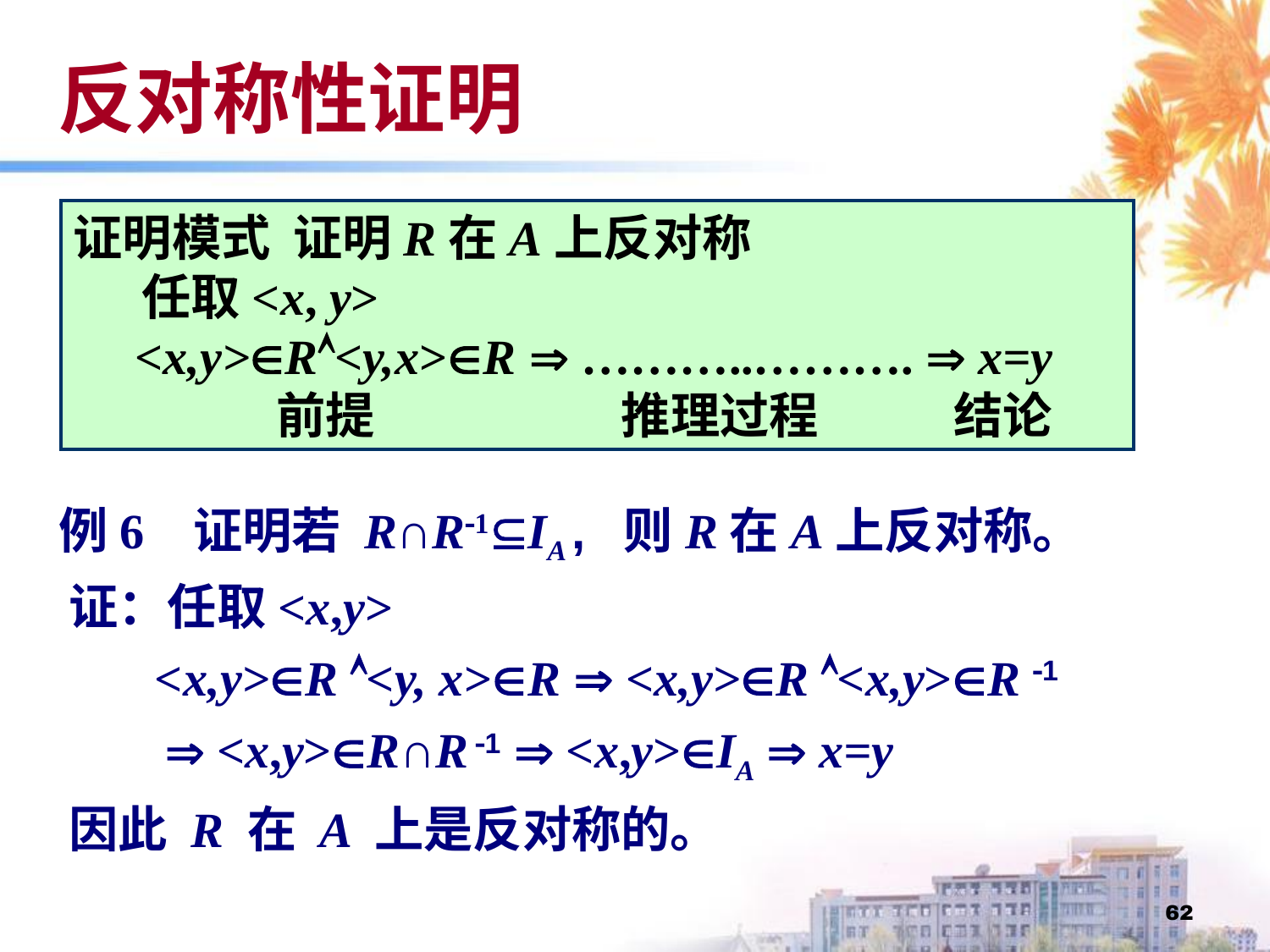

# 反对称性证明
证明模式  证明R在A上反对称
     任取<x, y>
     <x,y>∈R∧<y,x>∈R ⇒ ………..………. ⇒ x=y
                 前提                      推理过程            结论

例6   证明若 R∩R−1⊆IA ,  则R在A上反对称。
证：任取<x,y>
       <x,y>∈R ∧<y, x>∈R ⇒ <x,y>∈R ∧<x,y>∈R −1
       ⇒ <x,y>∈R∩R −1 ⇒ <x,y>∈IA ⇒ x=y
因此 R 在 A 上是反对称的。
62